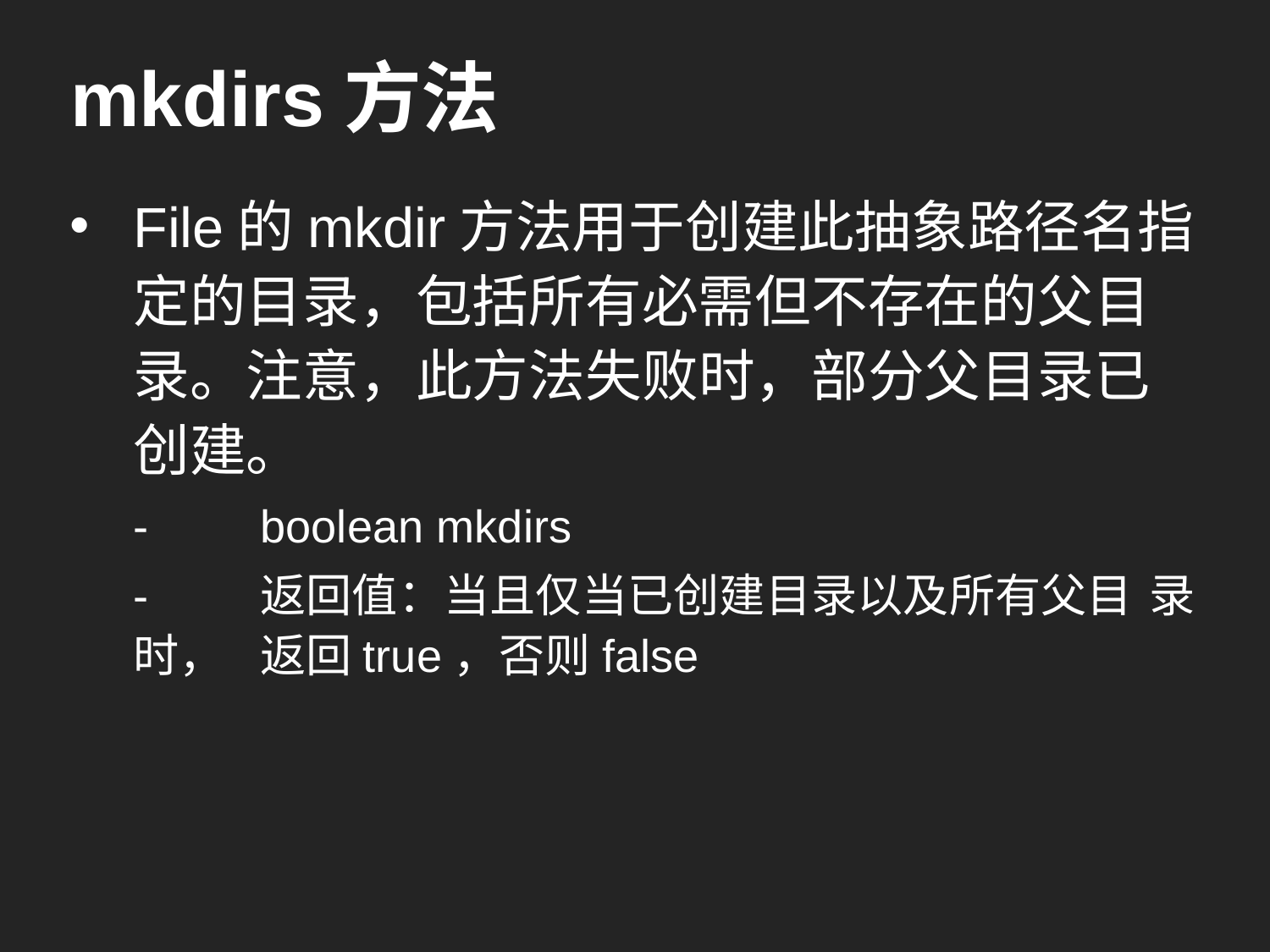

# mkdirs方法
File的mkdir方法用于创建此抽象路径名指定的目录，包括所有必需但不存在的父目录。注意，此方法失败时，部分父目录已创建。
-	boolean mkdirs
-	返回值：当且仅当已创建目录以及所有父目	录时，	返回true，否则false